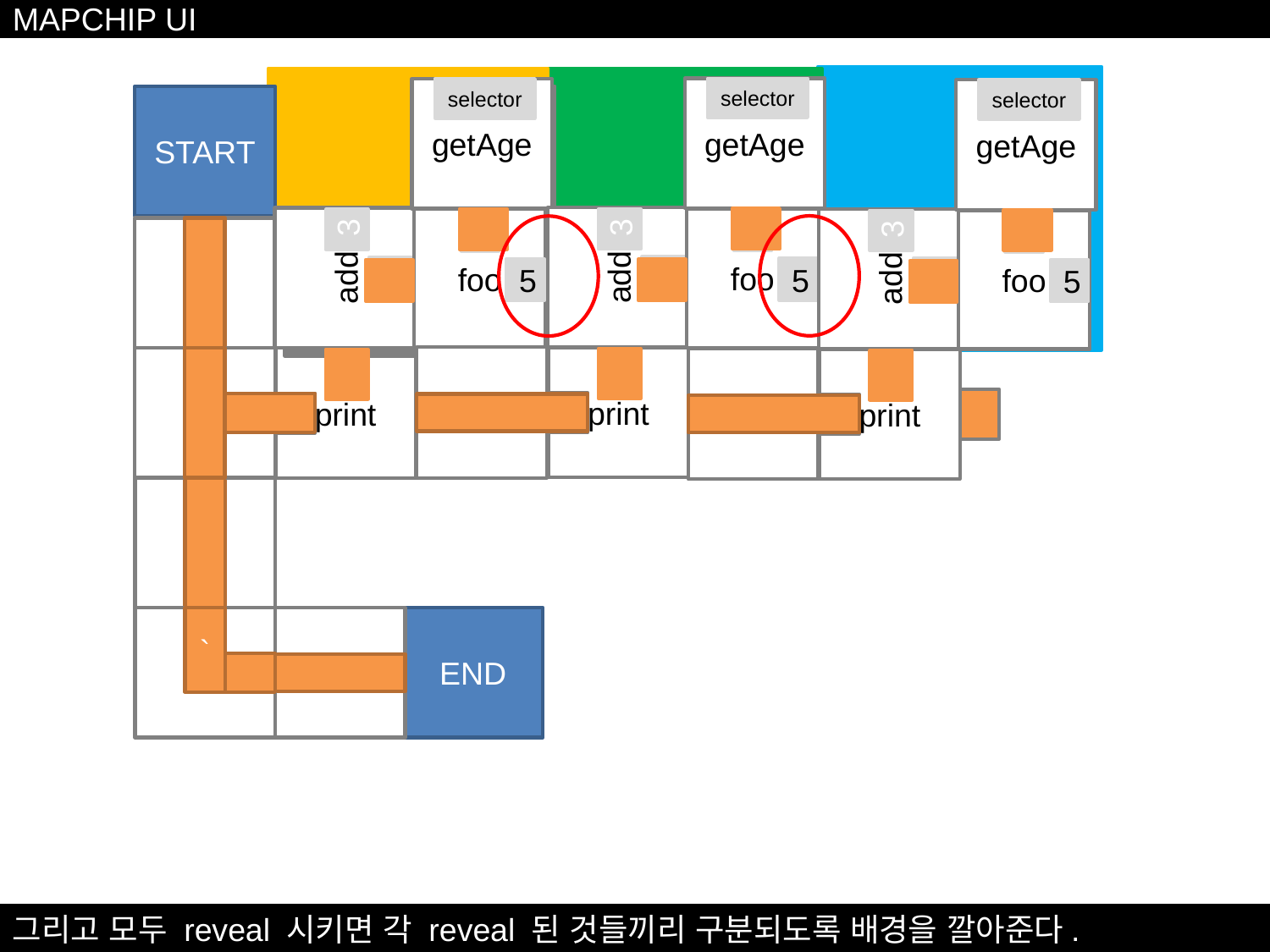

MAPCHIP UI

getAge
selector

getAge
selector

getAge
selector

START

foo

5

foo

5

foo

5

add
3
5

add
3
5

add
3
5

print

print

print

3

END

`

그리고 모두 reveal 시키면 각 reveal 된 것들끼리 구분되도록 배경을 깔아준다.